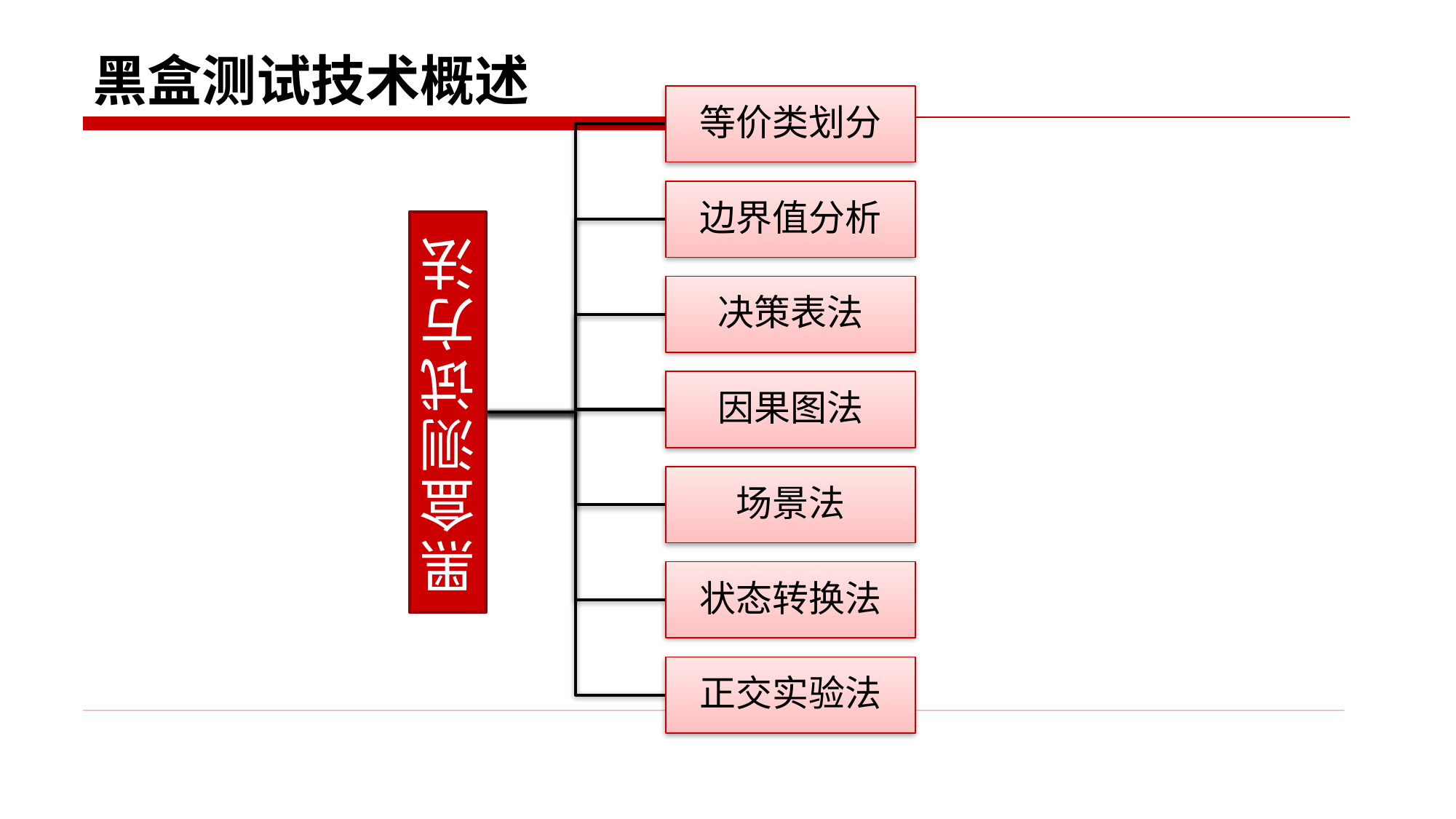

# 黑盒测试技术概述

黑盒测试方法
等价类划分
边界值分析
决策表法
因果图法
场景法
状态转换法
正交实验法